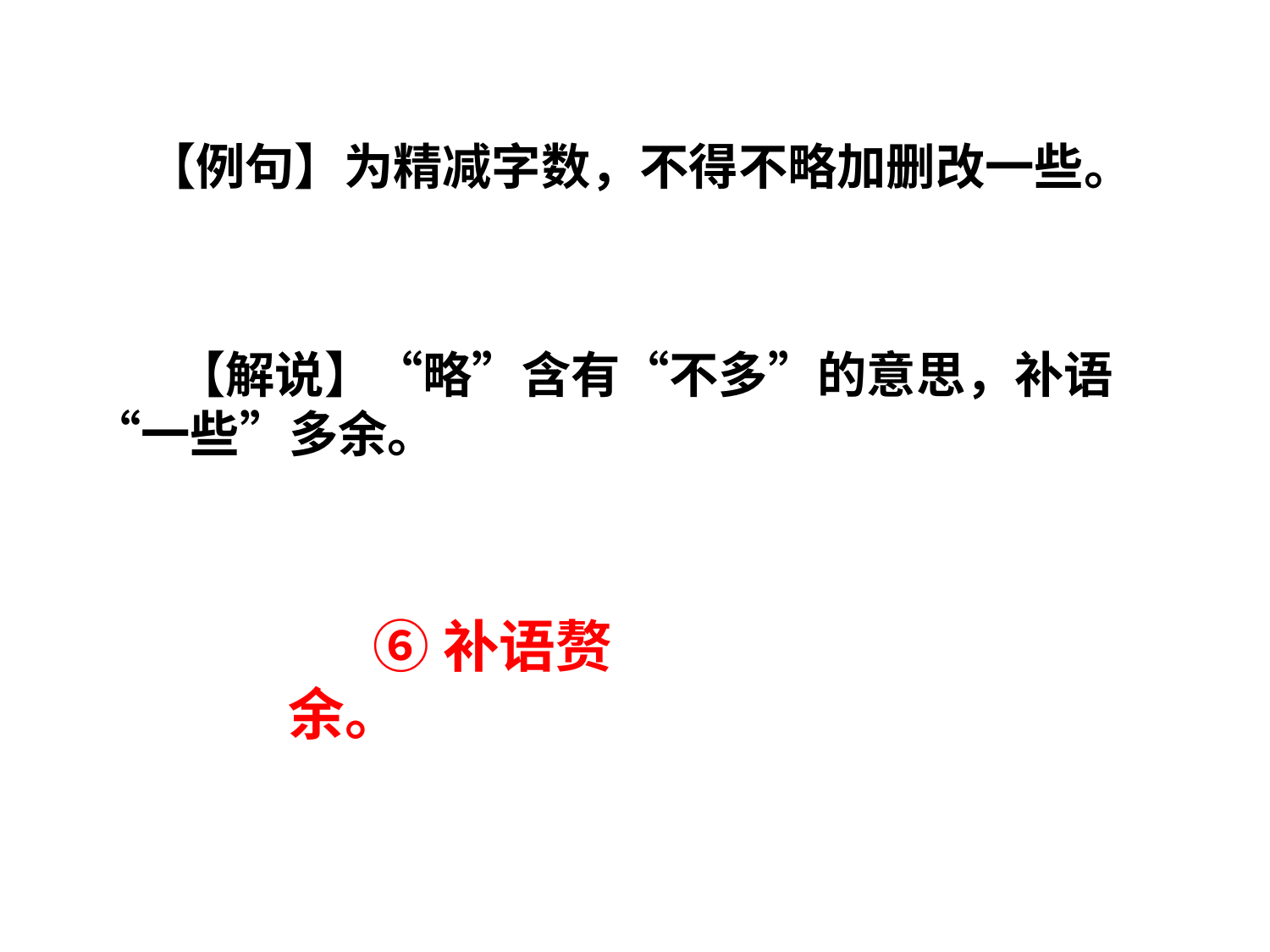

【例句】为精减字数，不得不略加删改一些。
【解说】“略”含有“不多”的意思，补语“一些”多余。
⑥补语赘余。